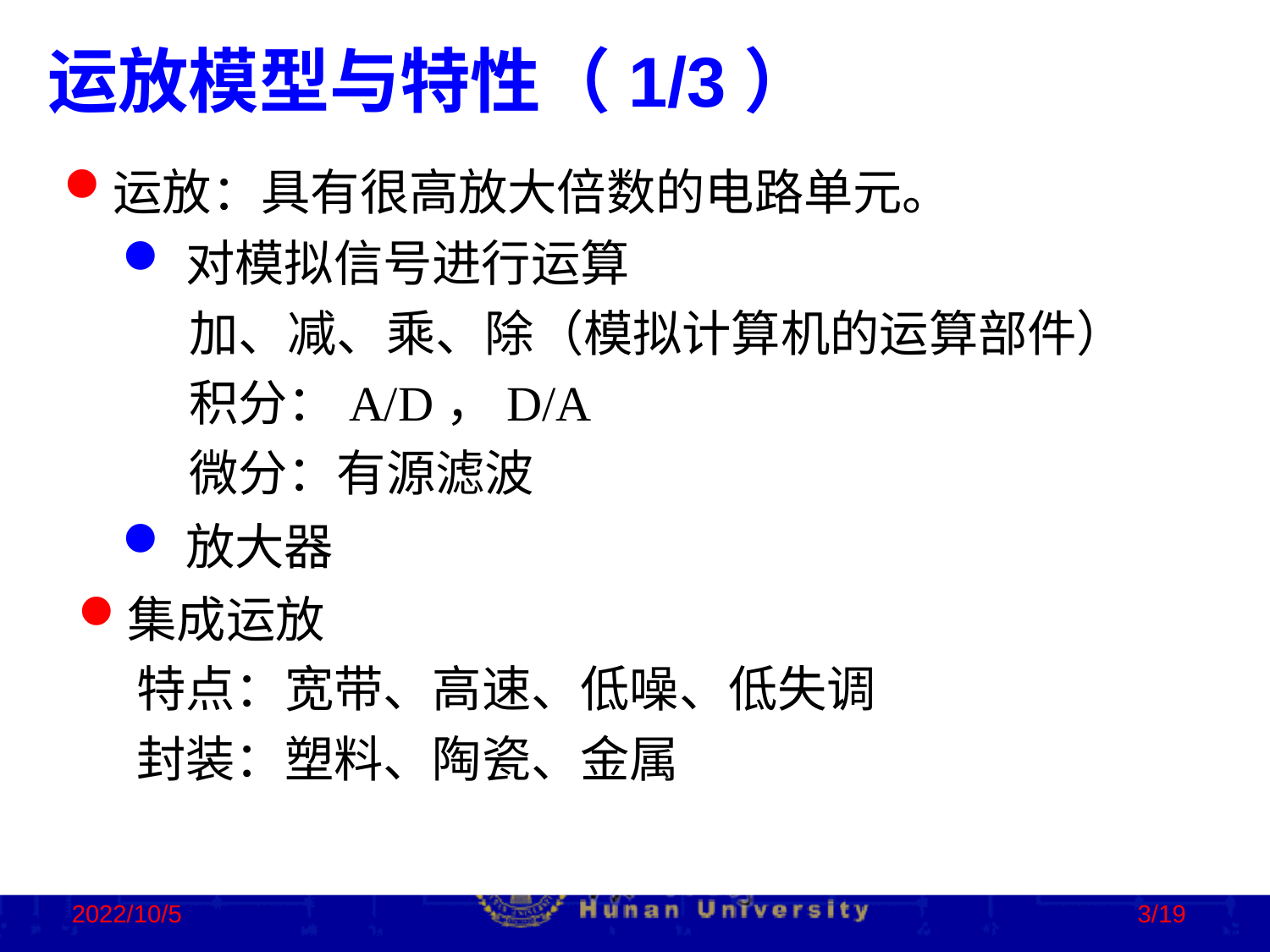

运放模型与特性（1/3）
运放：具有很高放大倍数的电路单元。
对模拟信号进行运算
     加、减、乘、除（模拟计算机的运算部件）
     积分：A/D，D/A
     微分：有源滤波

放大器
集成运放
   特点：宽带、高速、低噪、低失调
   封装：塑料、陶瓷、金属

2022/10/5
3/19